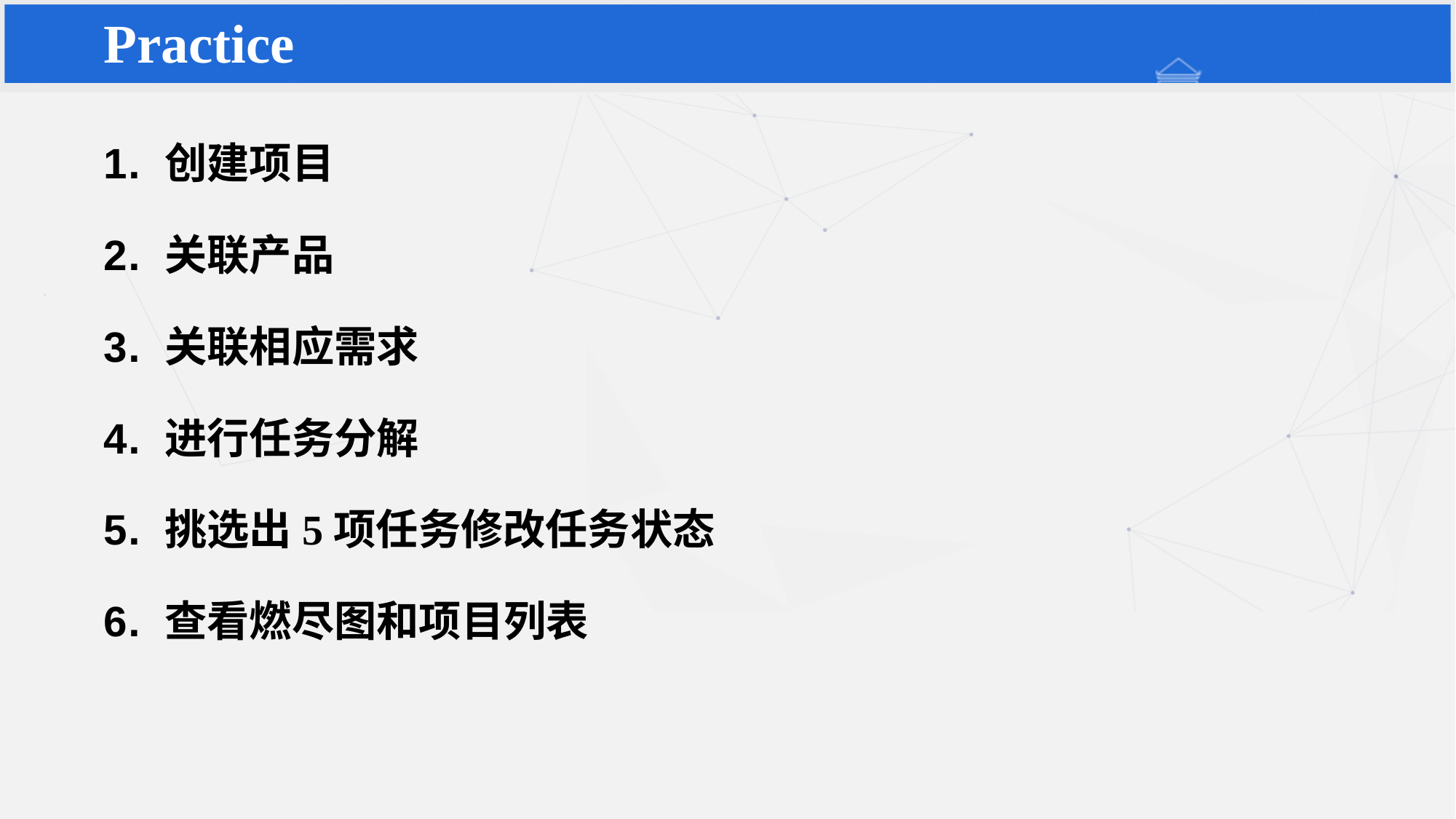

Practice
创建项目
关联产品
关联相应需求
进行任务分解
挑选出5项任务修改任务状态
查看燃尽图和项目列表